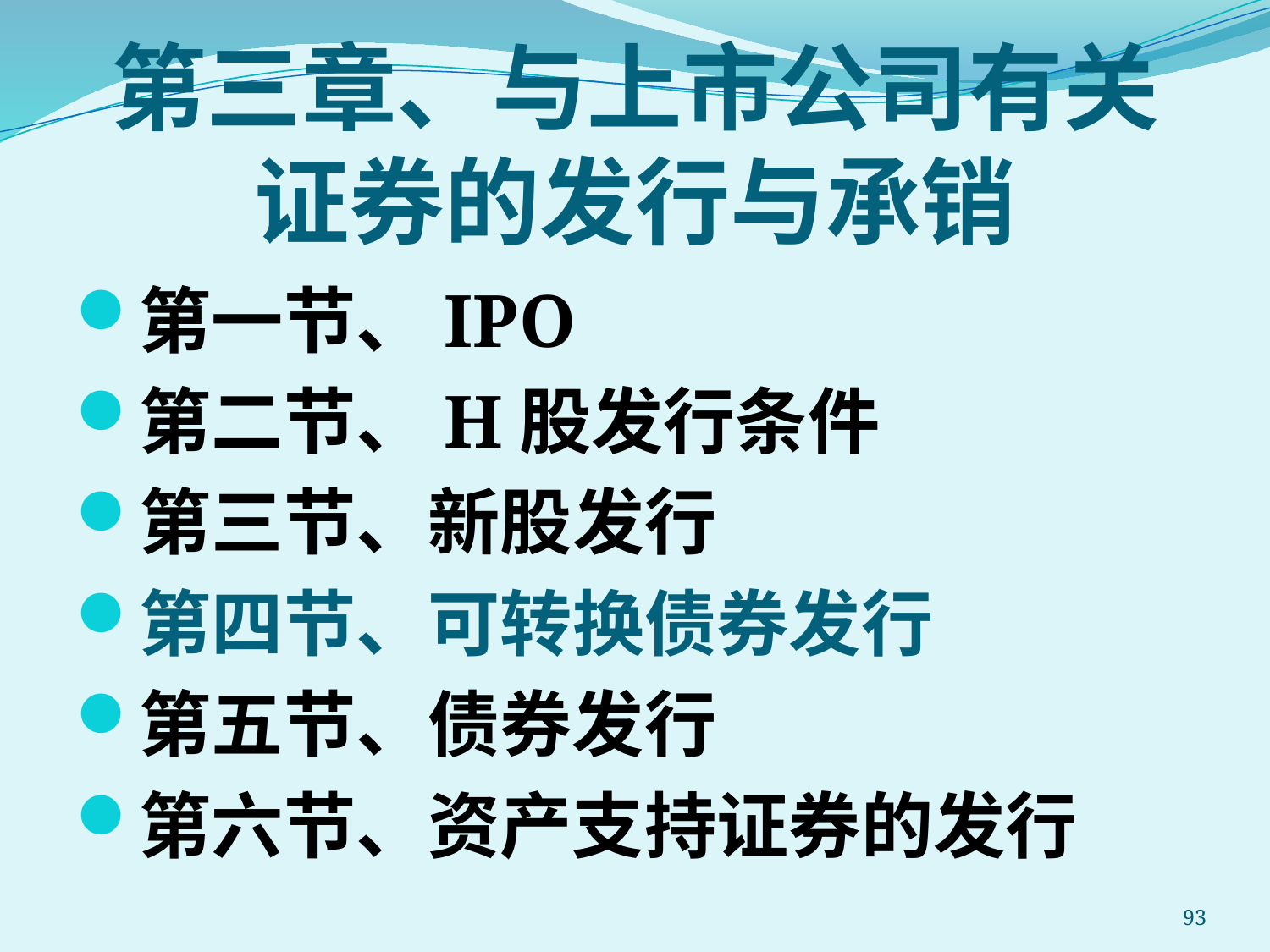

# 第三章、与上市公司有关证券的发行与承销

第一节、IPO
第二节、H股发行条件
第三节、新股发行
第四节、可转换债券发行
第五节、债券发行
第六节、资产支持证券的发行

93